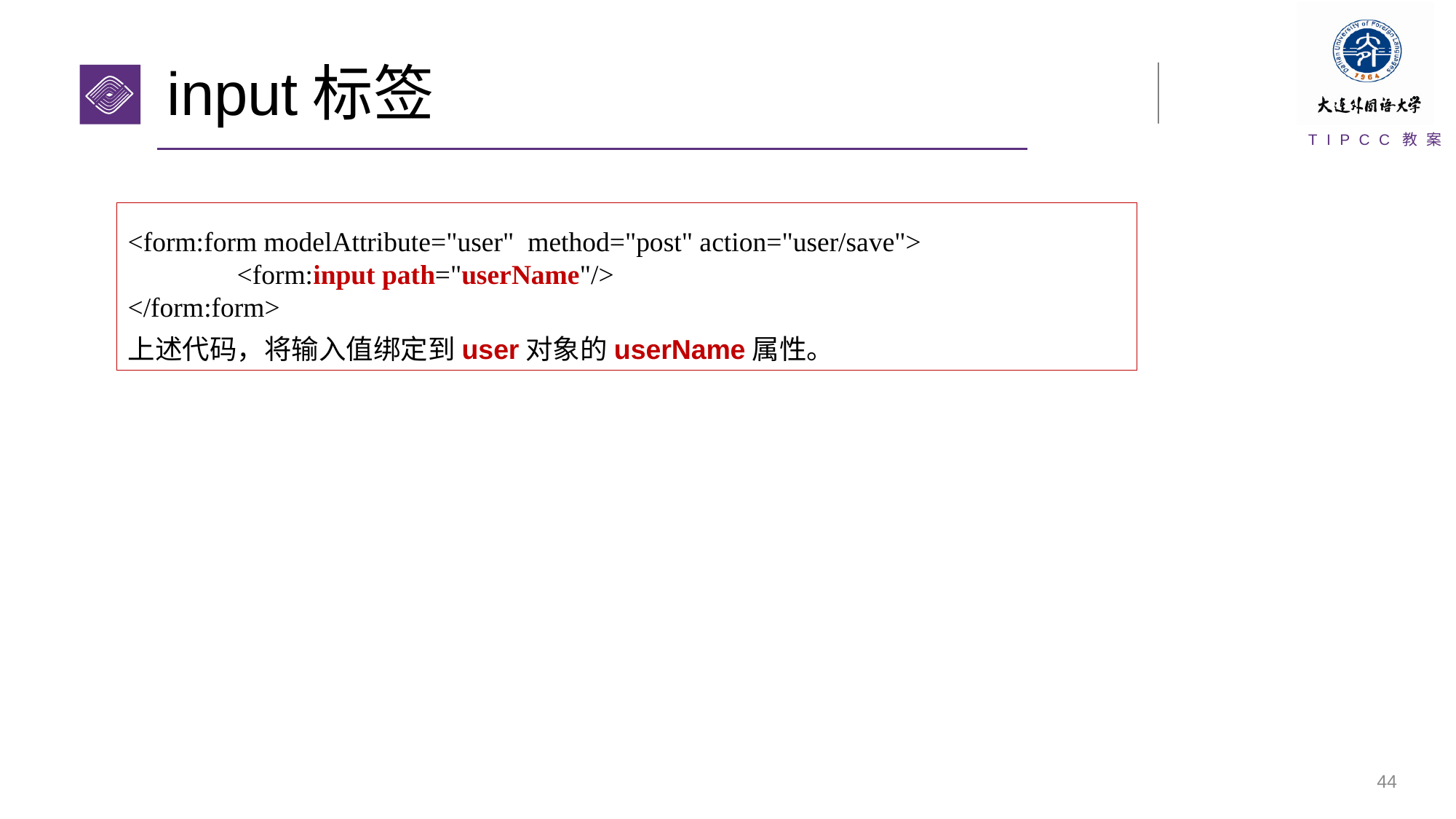

# input标签
<form:form modelAttribute="user"  method="post" action="user/save">
	<form:input path="userName"/>
</form:form>
上述代码，将输入值绑定到user对象的userName属性。
44